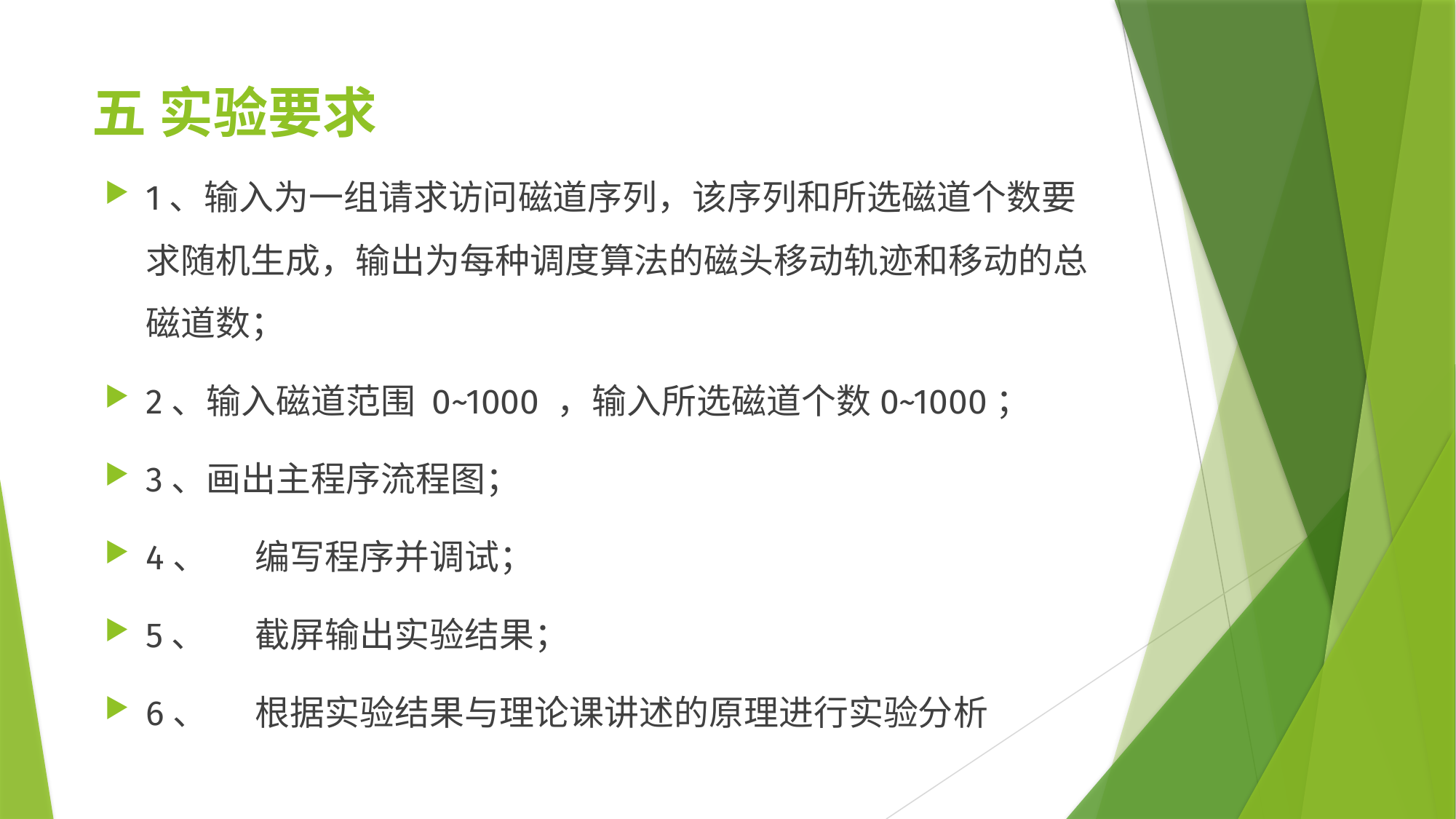

# 五 实验要求
1、输入为一组请求访问磁道序列，该序列和所选磁道个数要求随机生成，输出为每种调度算法的磁头移动轨迹和移动的总磁道数；
2、输入磁道范围 0~1000 ，输入所选磁道个数0~1000；
3、画出主程序流程图；
4、	编写程序并调试；
5、	截屏输出实验结果；
6、	根据实验结果与理论课讲述的原理进行实验分析